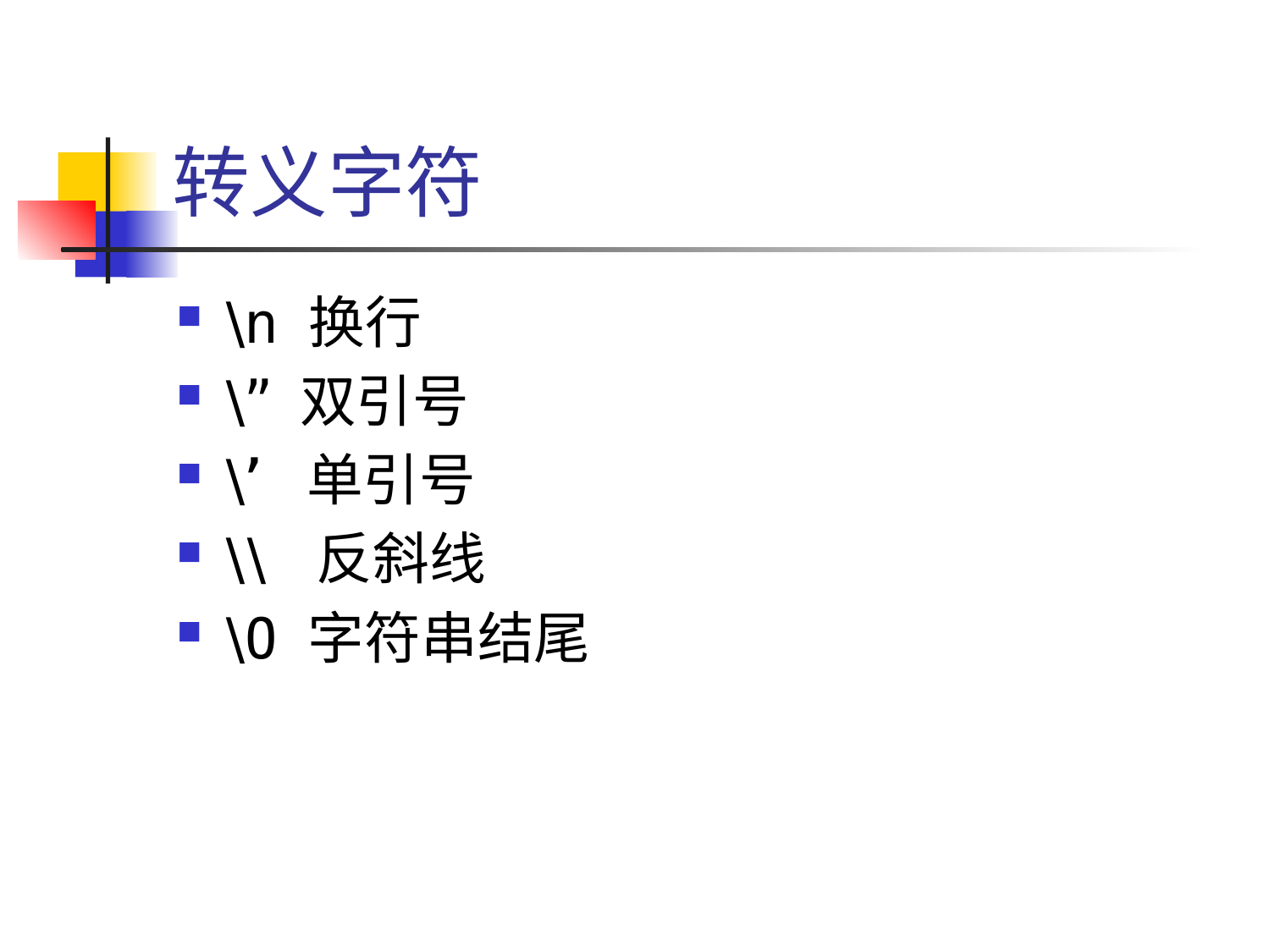

# 转义字符
\n 换行
\” 双引号
\’  单引号
\\  反斜线
\0 字符串结尾